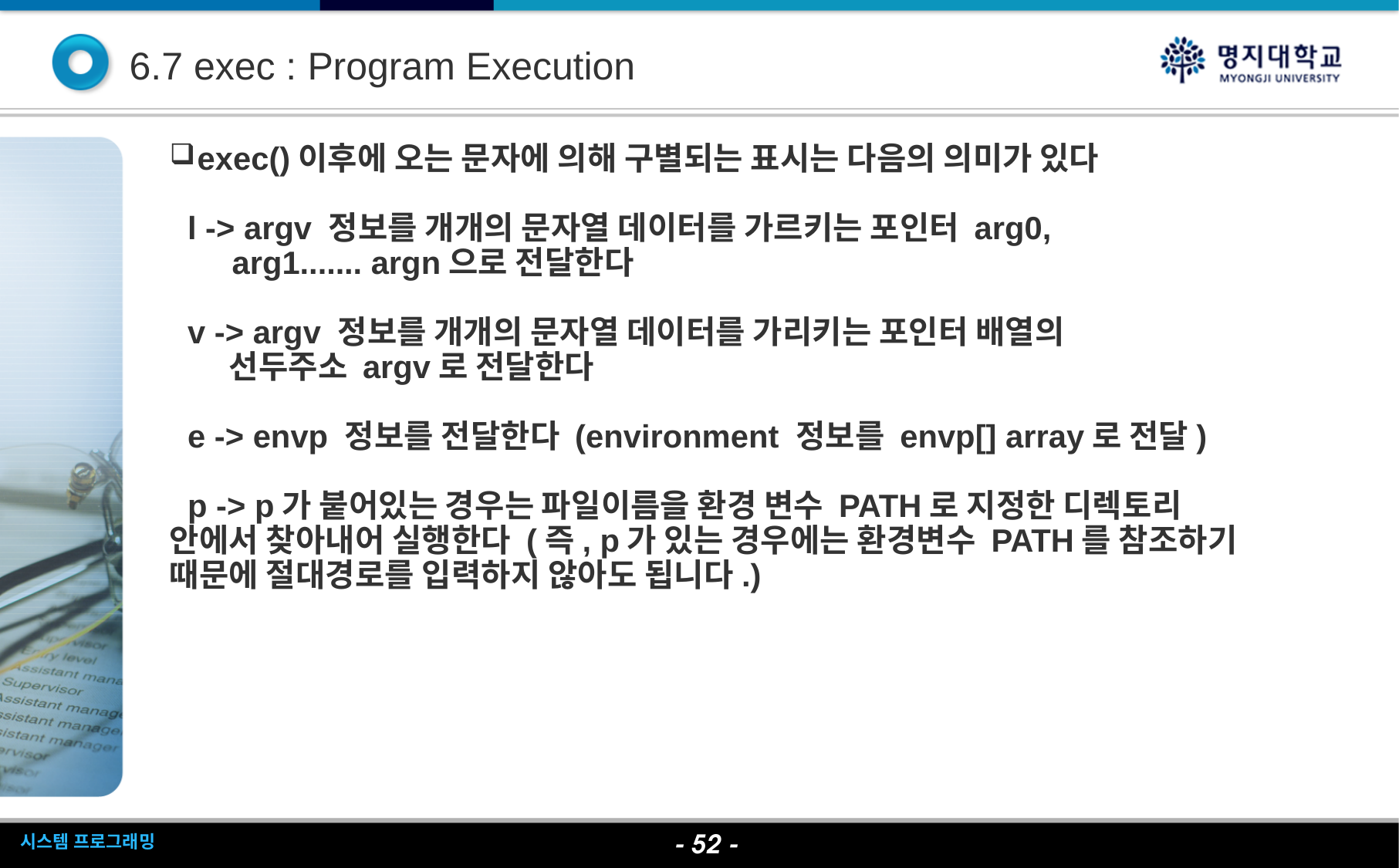

6.7 exec : Program Execution
exec()이후에 오는 문자에 의해 구별되는 표시는 다음의 의미가 있다

  l -> argv 정보를 개개의 문자열 데이터를 가르키는 포인터 arg0,
       arg1....... argn으로 전달한다

  v -> argv 정보를 개개의 문자열 데이터를 가리키는 포인터 배열의
       선두주소 argv로 전달한다

  e -> envp 정보를 전달한다 (environment 정보를 envp[] array로 전달)

  p -> p가 붙어있는 경우는 파일이름을 환경 변수 PATH로 지정한 디렉토리 안에서 찾아내어 실행한다 (즉, p가 있는 경우에는 환경변수 PATH를 참조하기 때문에 절대경로를 입력하지 않아도 됩니다.)
- 52 -